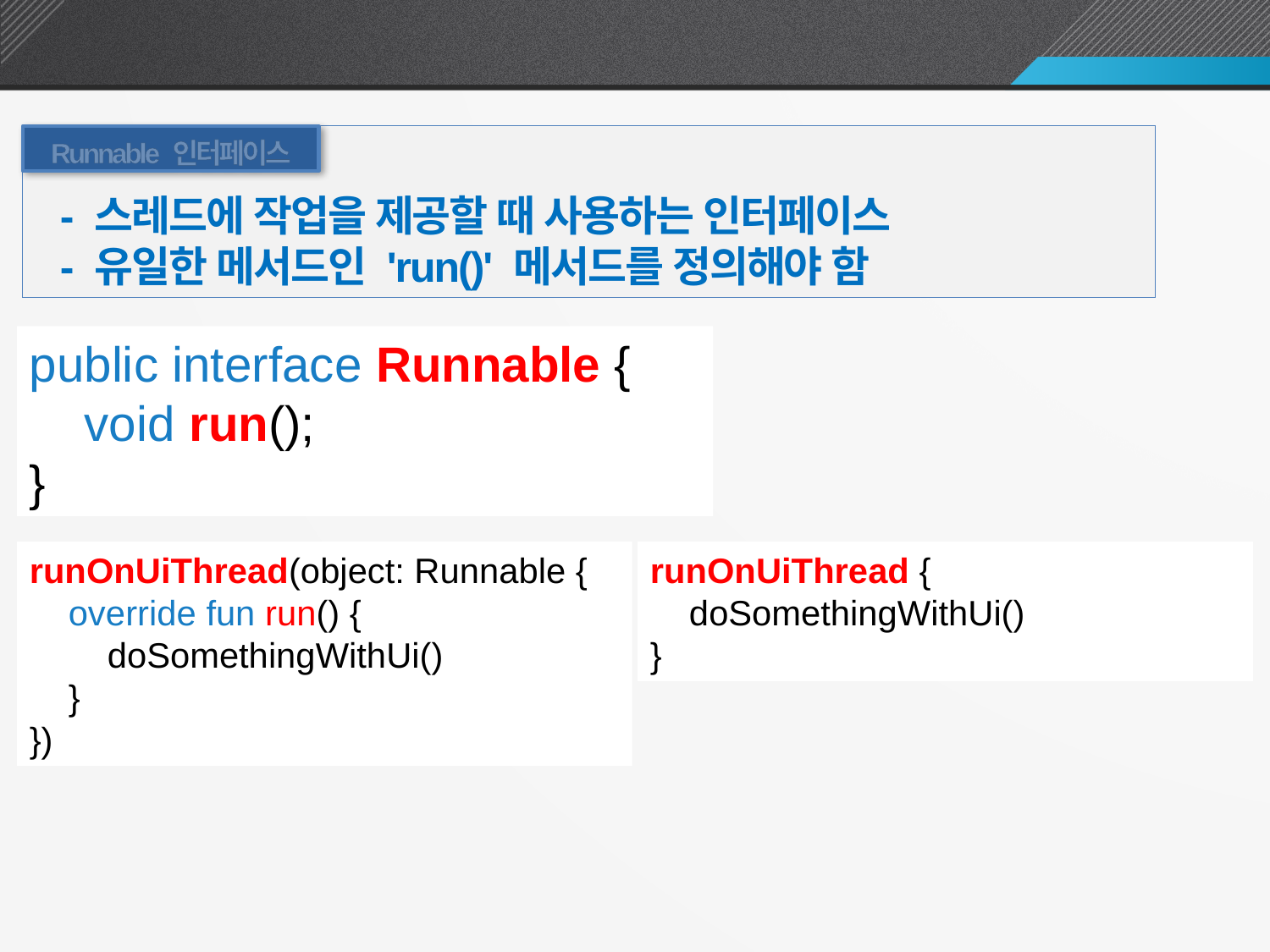

Runnable 인터페이스
Runnable 인터페이스

- 스레드에 작업을 제공할 때 사용하는 인터페이스
- 유일한 메서드인 'run()' 메서드를 정의해야 함
public interface Runnable {
    void run();
}
runOnUiThread(object: Runnable {
    override fun run() {
        doSomethingWithUi()
    }
})
runOnUiThread {
    doSomethingWithUi()
}